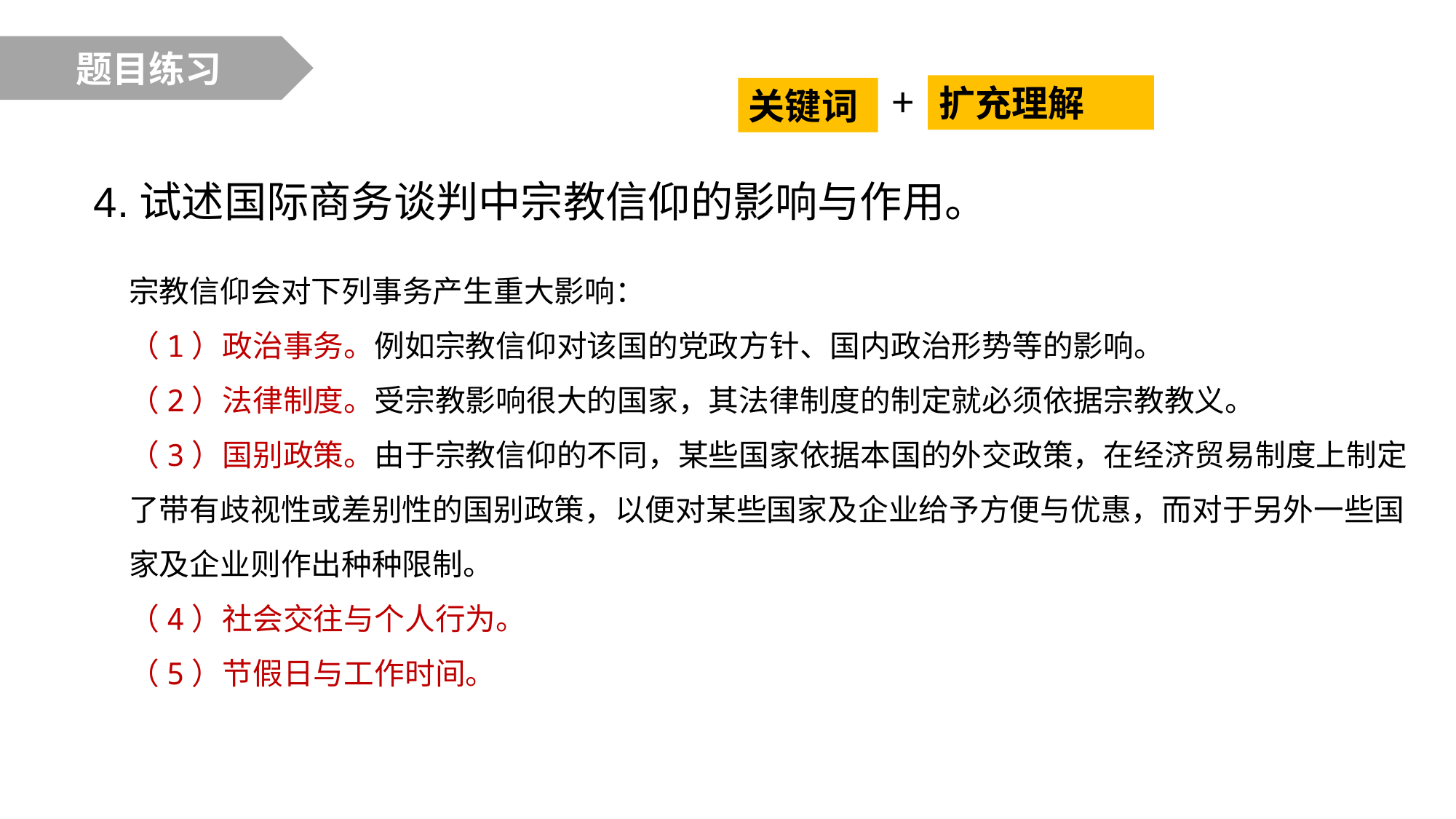

题目练习
+
扩充理解
关键词
4.试述国际商务谈判中宗教信仰的影响与作用。
宗教信仰会对下列事务产生重大影响：
（1）政治事务。例如宗教信仰对该国的党政方针、国内政治形势等的影响。
（2）法律制度。受宗教影响很大的国家，其法律制度的制定就必须依据宗教教义。
（3）国别政策。由于宗教信仰的不同，某些国家依据本国的外交政策，在经济贸易制度上制定了带有歧视性或差别性的国别政策，以便对某些国家及企业给予方便与优惠，而对于另外一些国家及企业则作出种种限制。
（4）社会交往与个人行为。
（5）节假日与工作时间。